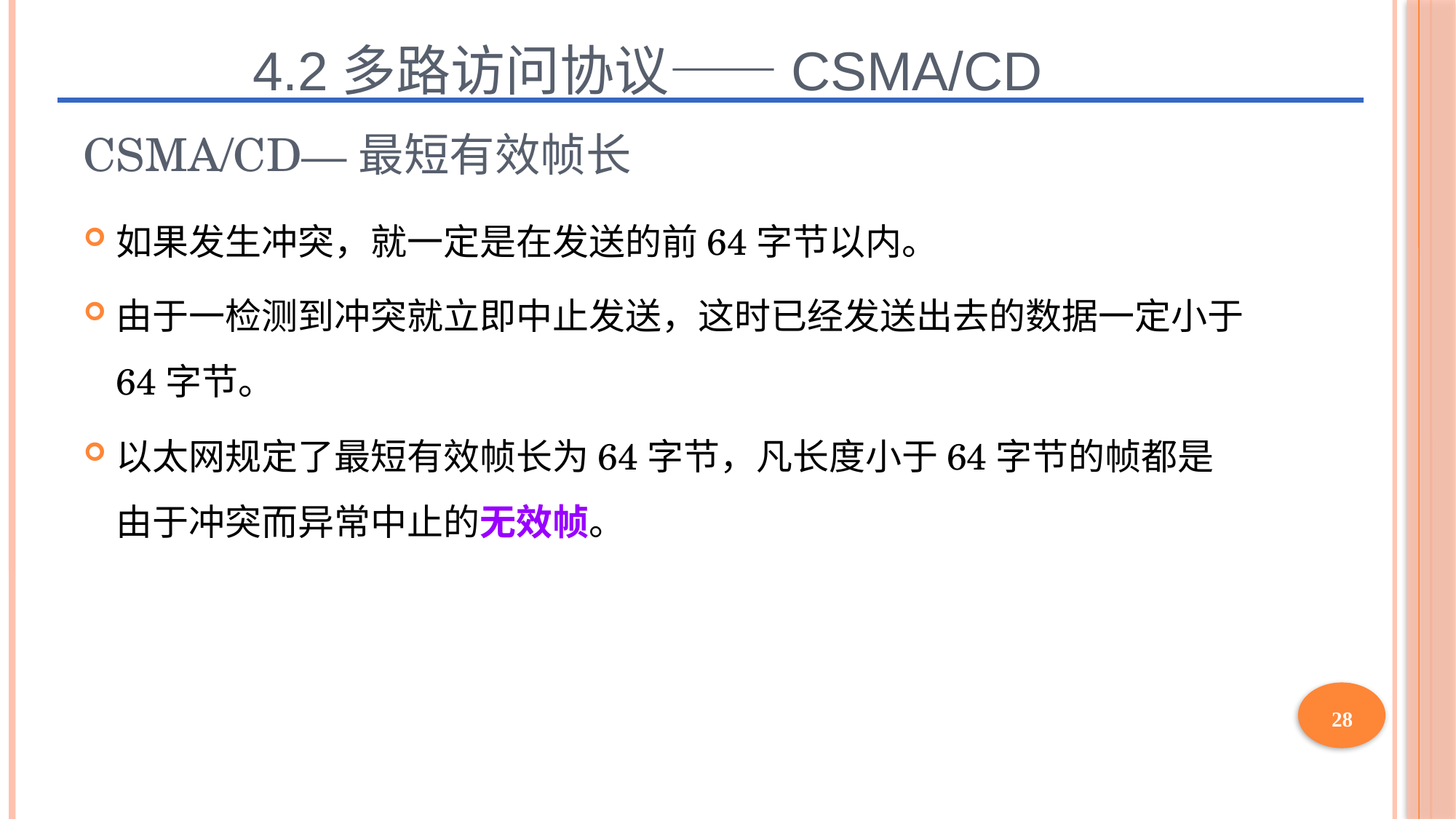

4.2多路访问协议——CSMA/CD
# CSMA/CD—最短有效帧长
如果发生冲突，就一定是在发送的前64字节以内。
由于一检测到冲突就立即中止发送，这时已经发送出去的数据一定小于64字节。
以太网规定了最短有效帧长为64字节，凡长度小于64字节的帧都是由于冲突而异常中止的无效帧。
28